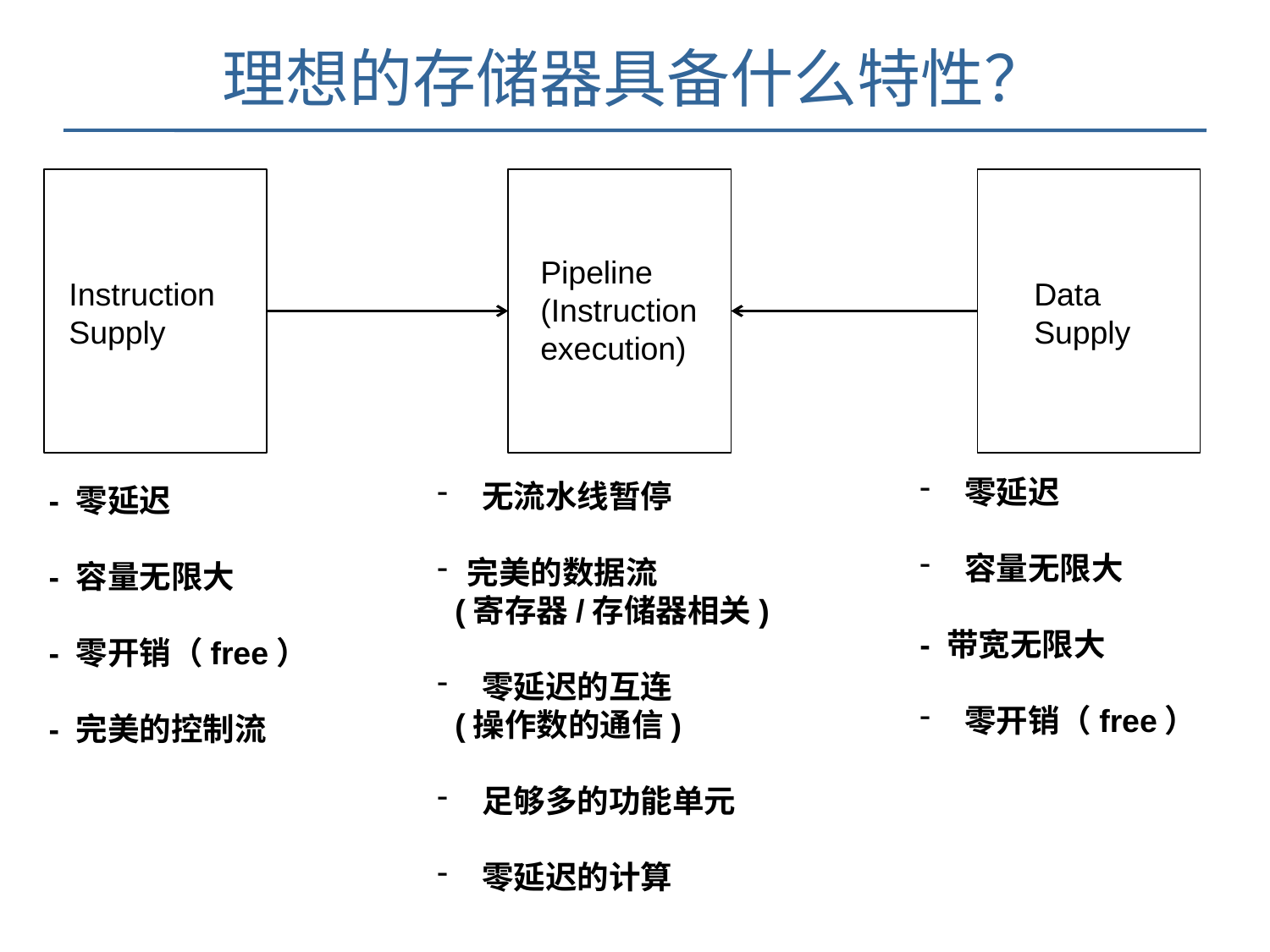

# 理想的存储器具备什么特性？

Pipeline
(Instruction
execution)

Instruction
Supply
Data
Supply
 零延迟

 容量无限大

- 带宽无限大

 零开销（free）
 无流水线暂停

完美的数据流
  (寄存器/存储器相关)

 零延迟的互连
  (操作数的通信)

 足够多的功能单元

 零延迟的计算
- 零延迟

- 容量无限大

- 零开销（free）

- 完美的控制流